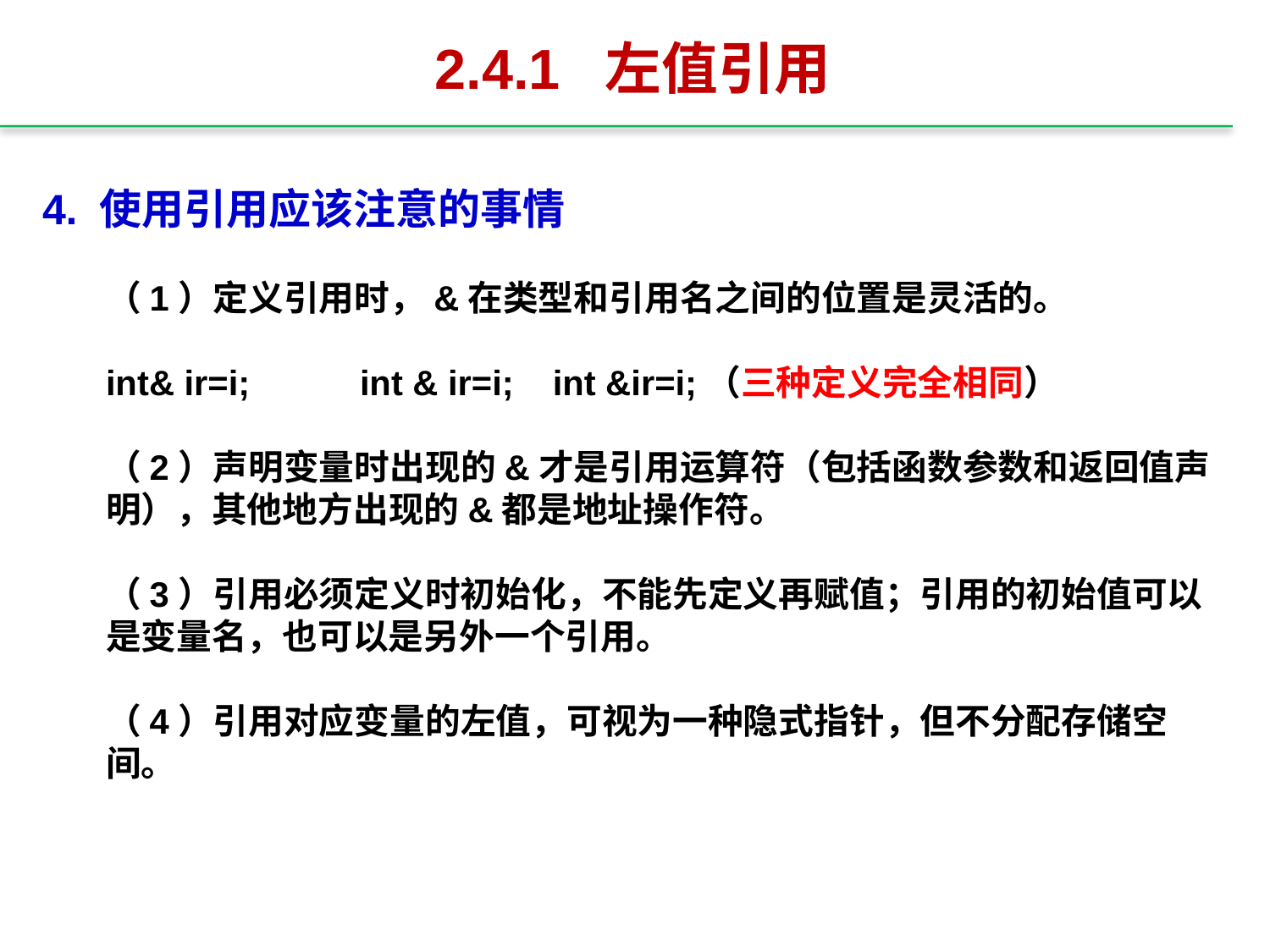

# 2.4.1  左值引用
4. 使用引用应该注意的事情
（1）定义引用时，&在类型和引用名之间的位置是灵活的。
int& ir=i;	int & ir=i;    int &ir=i;（三种定义完全相同）
（2）声明变量时出现的&才是引用运算符（包括函数参数和返回值声明），其他地方出现的&都是地址操作符。
（3）引用必须定义时初始化，不能先定义再赋值；引用的初始值可以是变量名，也可以是另外一个引用。
（4）引用对应变量的左值，可视为一种隐式指针，但不分配存储空间。